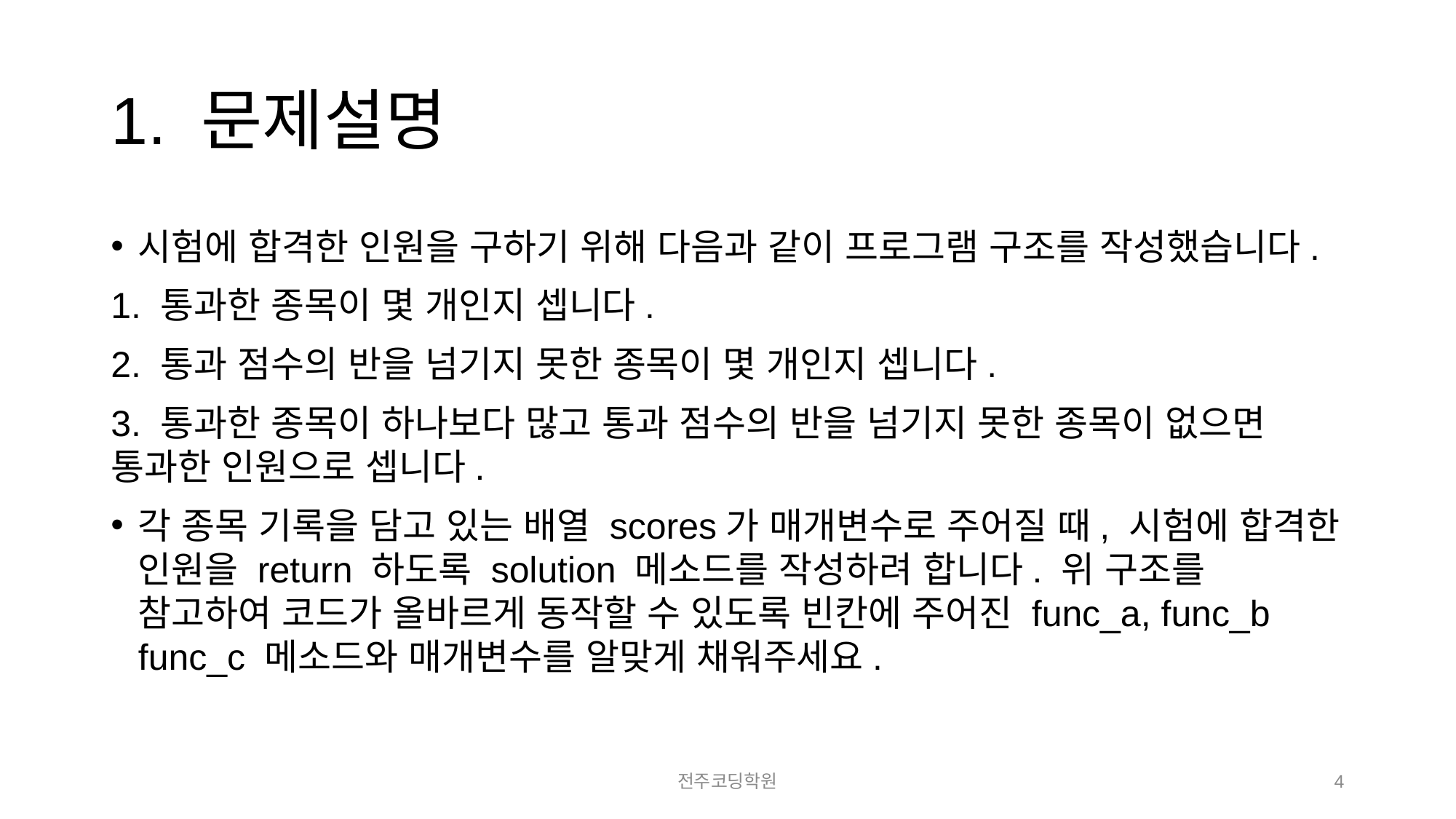

# 1. 문제설명
시험에 합격한 인원을 구하기 위해 다음과 같이 프로그램 구조를 작성했습니다.
1. 통과한 종목이 몇 개인지 셉니다.
2. 통과 점수의 반을 넘기지 못한 종목이 몇 개인지 셉니다.
3. 통과한 종목이 하나보다 많고 통과 점수의 반을 넘기지 못한 종목이 없으면 통과한 인원으로 셉니다.
각 종목 기록을 담고 있는 배열 scores가 매개변수로 주어질 때, 시험에 합격한 인원을 return 하도록 solution 메소드를 작성하려 합니다. 위 구조를 참고하여 코드가 올바르게 동작할 수 있도록 빈칸에 주어진 func_a, func_b func_c 메소드와 매개변수를 알맞게 채워주세요.
전주코딩학원
4